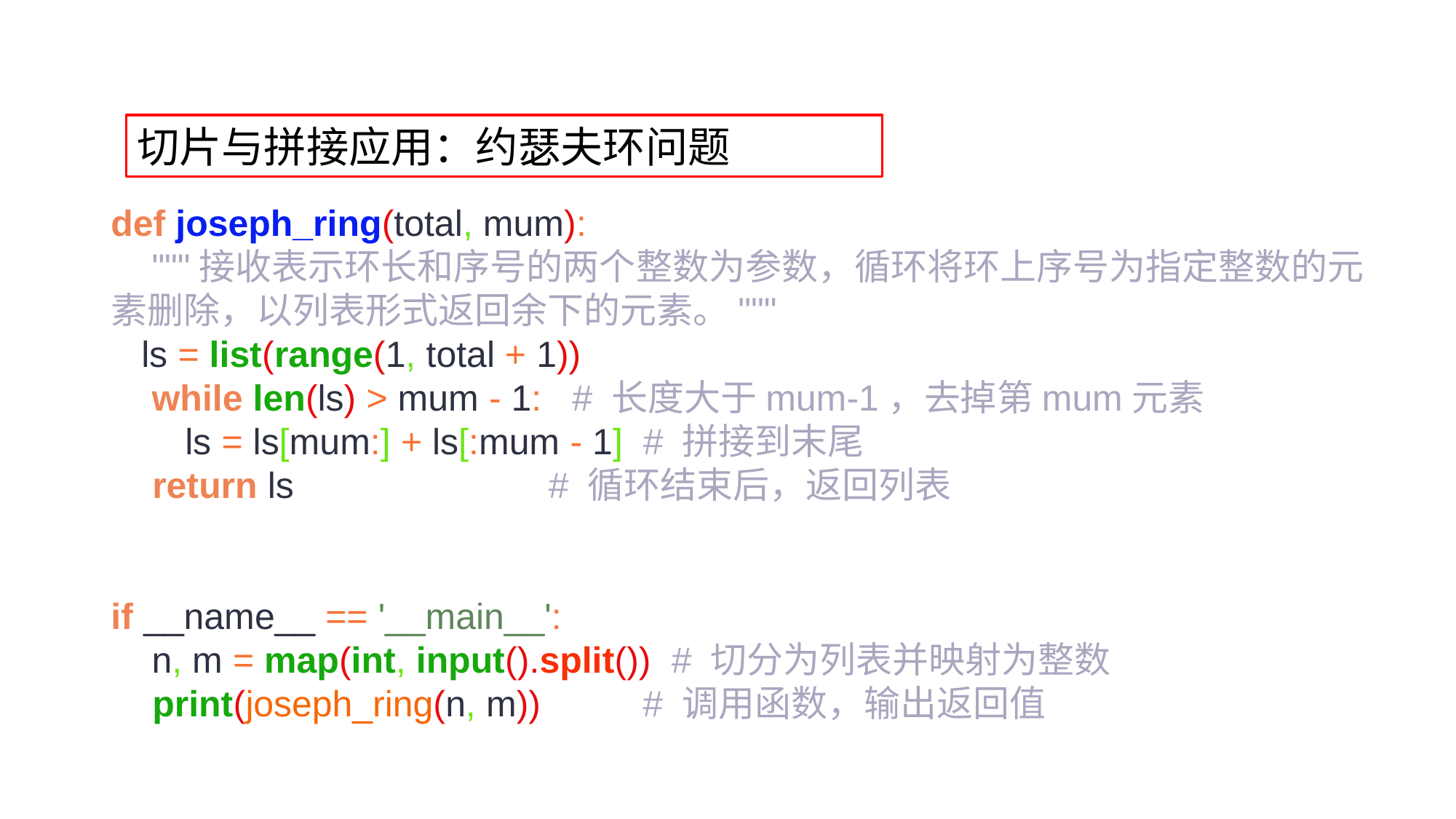

切片与拼接应用：约瑟夫环问题
def joseph_ring(total, mum):
    """接收表示环长和序号的两个整数为参数，循环将环上序号为指定整数的元素删除，以列表形式返回余下的元素。"""
   ls = list(range(1, total + 1))
    while len(ls) > mum - 1:   # 长度大于mum-1，去掉第mum元素
        ls = ls[mum:] + ls[:mum - 1]  # 拼接到末尾
    return ls                         # 循环结束后，返回列表
if __name__ == '__main__':
    n, m = map(int, input().split())  # 切分为列表并映射为整数
    print(joseph_ring(n, m))          # 调用函数，输出返回值